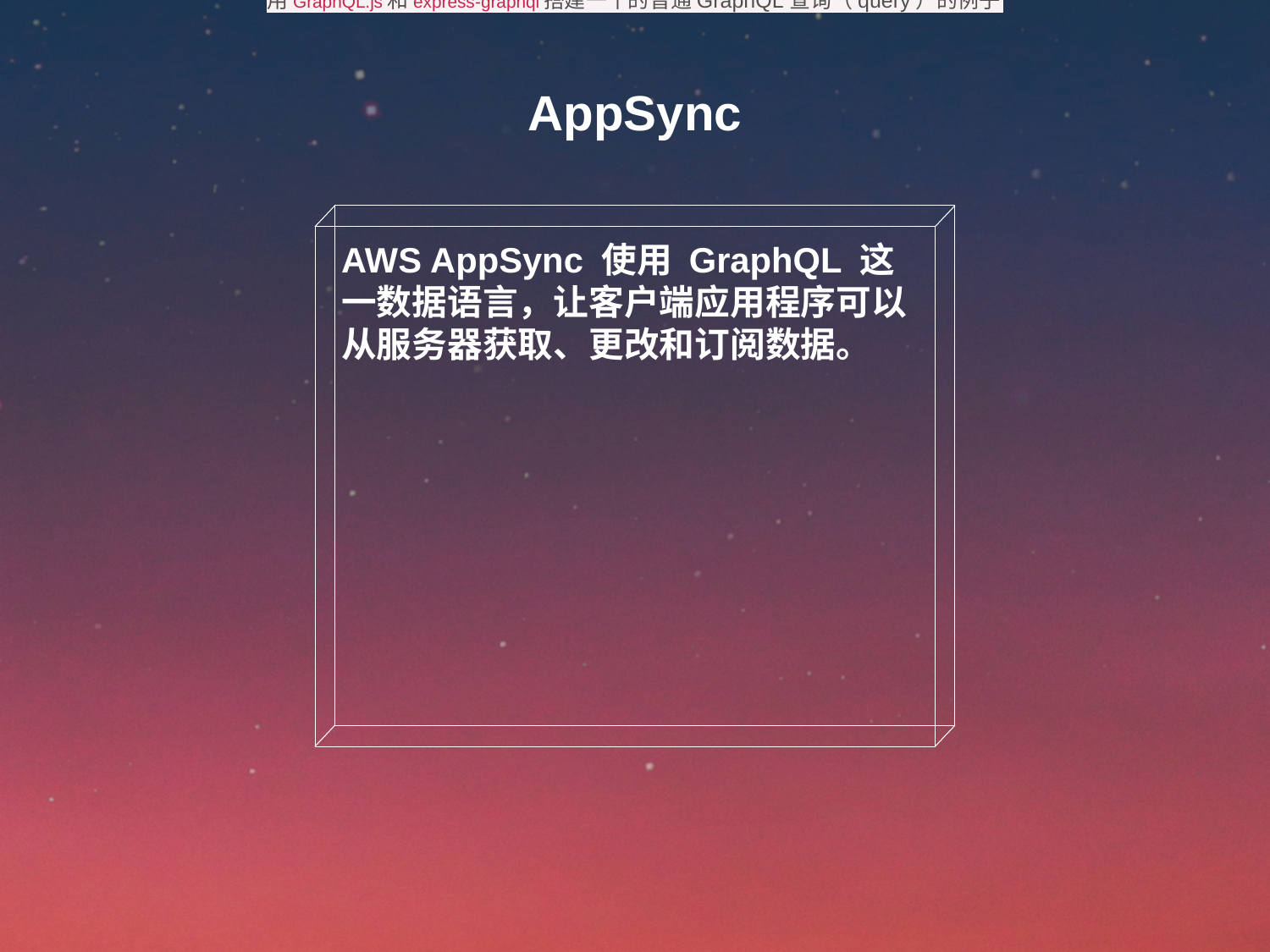

用GraphQL.js和express-graphql搭建一个的普通GraphQL查询（query）的例子
AppSync
AWS AppSync 使用 GraphQL 这一数据语言，让客户端应用程序可以从服务器获取、更改和订阅数据。